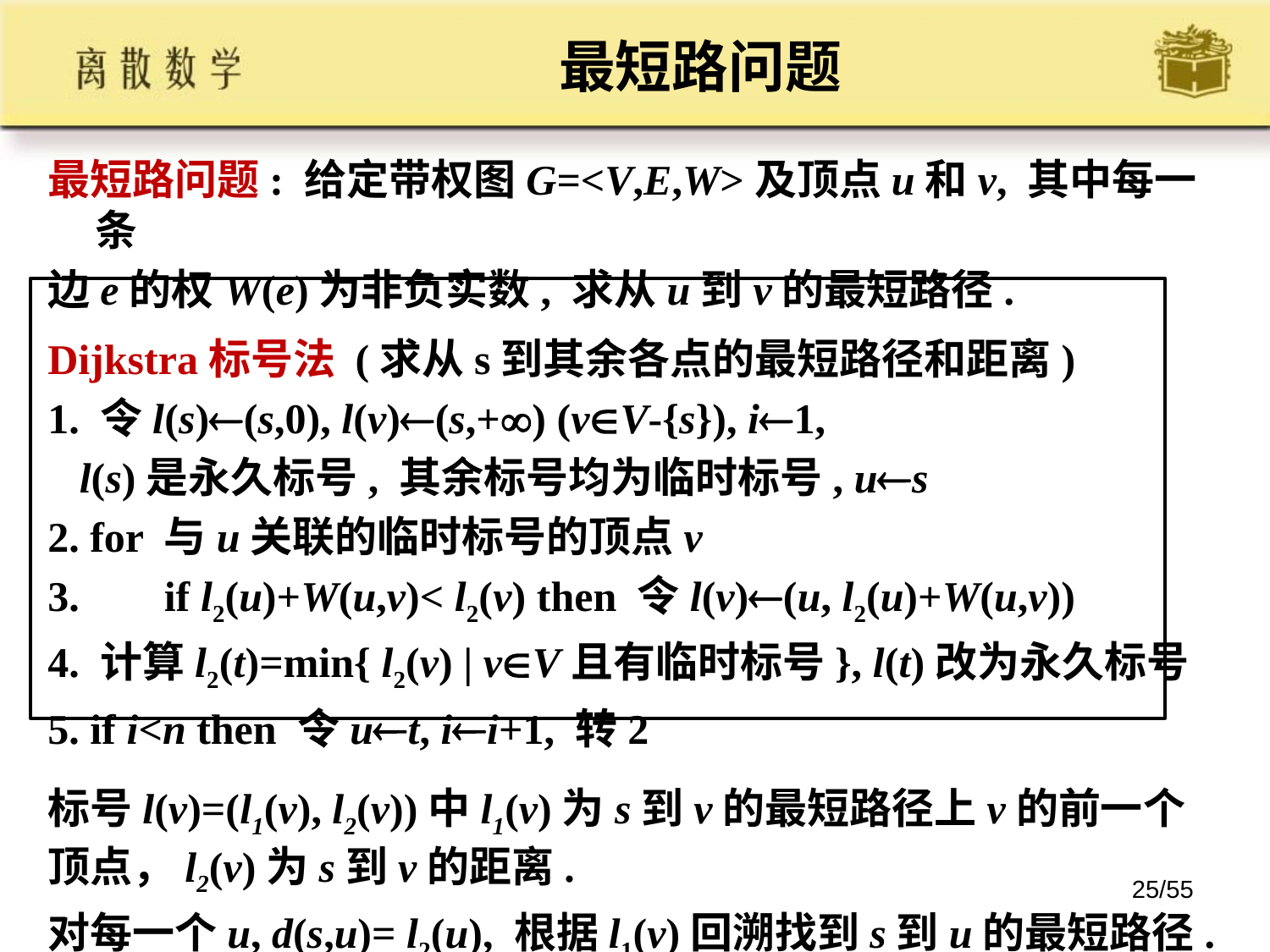

# 最短路问题
最短路问题: 给定带权图G=<V,E,W>及顶点u和v, 其中每一条
边e的权W(e)为非负实数, 求从u到v的最短路径.
Dijkstra标号法 (求从s到其余各点的最短路径和距离)
1. 令l(s)←(s,0), l(v)←(s,+∞) (v∈V-{s}), i←1,
   l(s)是永久标号, 其余标号均为临时标号, u←s
2. for 与u关联的临时标号的顶点v
3.        if l2(u)+W(u,v)< l2(v) then 令l(v)←(u, l2(u)+W(u,v))
4. 计算l2(t)=min{ l2(v) | v∈V且有临时标号}, l(t)改为永久标号
5. if i<n then 令u←t, i←i+1, 转2
标号l(v)=(l1(v), l2(v))中l1(v)为s到v的最短路径上v的前一个顶点，l2(v)为s到v的距离.
对每一个u, d(s,u)= l2(u), 根据l1(v)回溯找到s到u的最短路径.

25/55